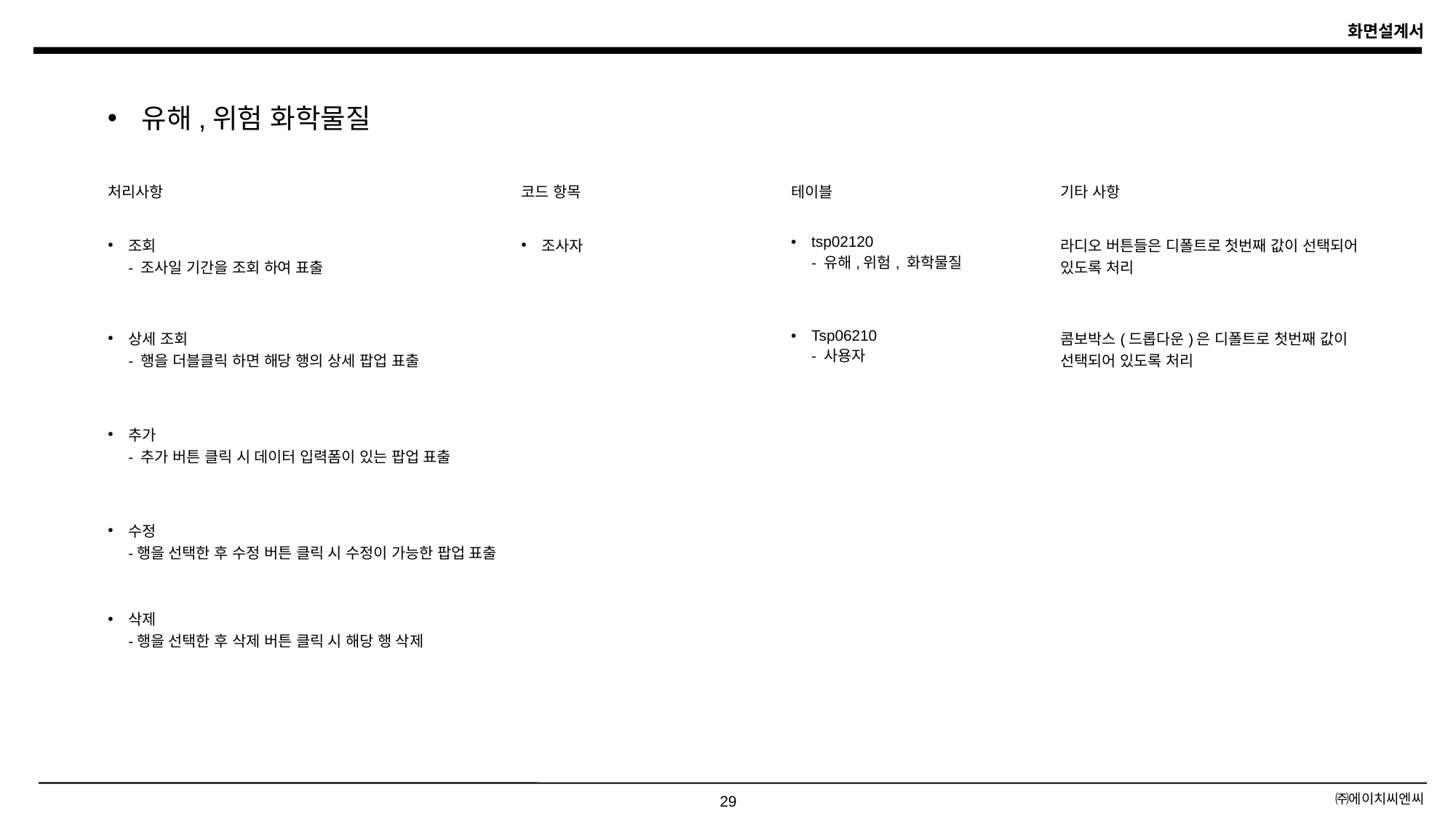

유해,위험 화학물질
| 처리사항 | 코드 항목 | 테이블 | 기타 사항 |
| --- | --- | --- | --- |
| 조회 - 조사일 기간을 조회 하여 표출 | 조사자 | tsp02120 - 유해,위험, 화학물질 | 라디오 버튼들은 디폴트로 첫번째 값이 선택되어 있도록 처리 |
| 상세 조회 - 행을 더블클릭 하면 해당 행의 상세 팝업 표출 |  | Tsp06210 - 사용자 | 콤보박스(드롭다운)은 디폴트로 첫번째 값이 선택되어 있도록 처리 |
| 추가 - 추가 버튼 클릭 시 데이터 입력폼이 있는 팝업 표출 |  |  |  |
| 수정 -행을 선택한 후 수정 버튼 클릭 시 수정이 가능한 팝업 표출 |  |  |  |
| 삭제 -행을 선택한 후 삭제 버튼 클릭 시 해당 행 삭제 |  |  |  |